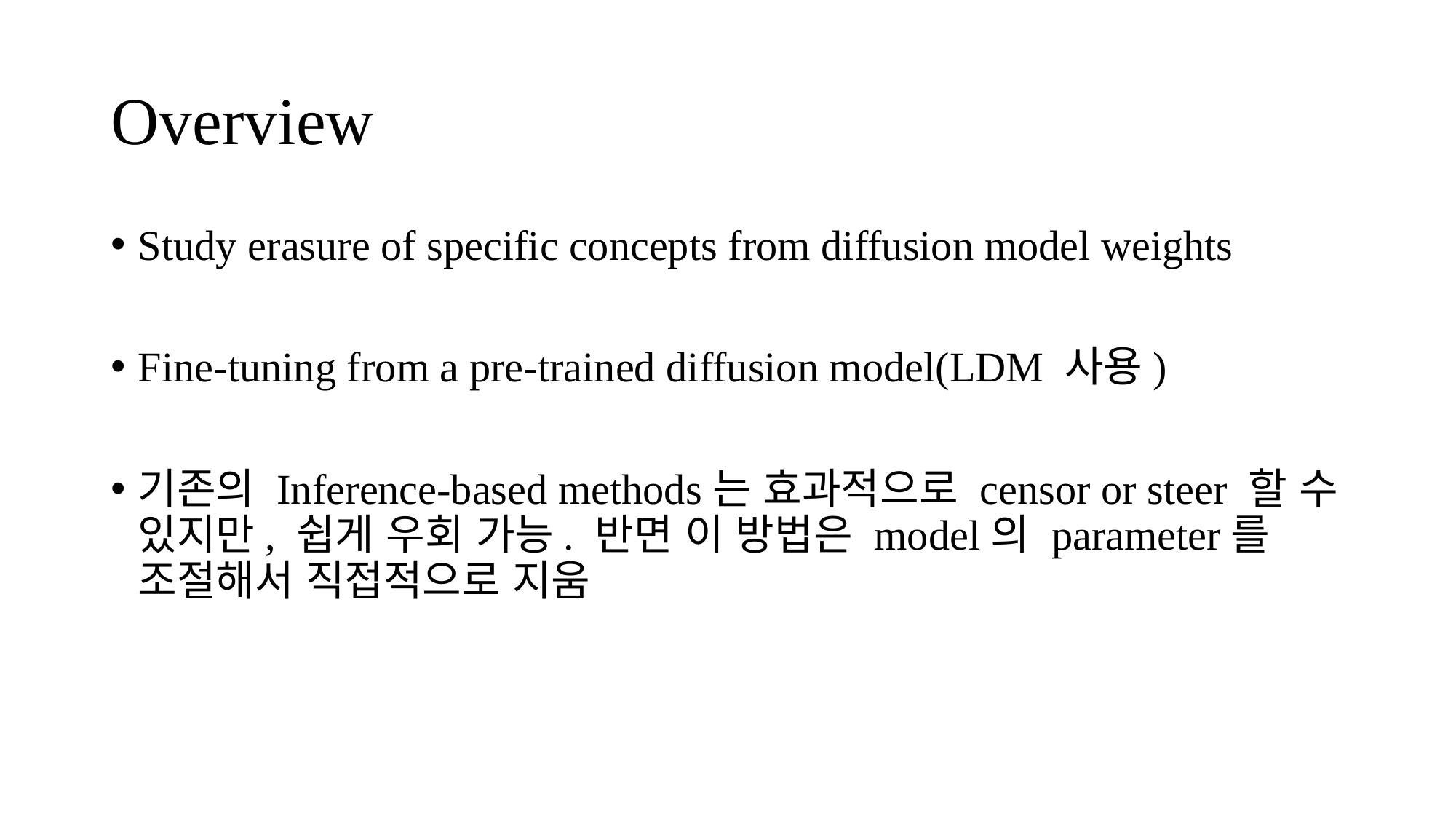

# Overview
Study erasure of specific concepts from diffusion model weights

Fine-tuning from a pre-trained diffusion model(LDM 사용)

기존의 Inference-based methods는 효과적으로 censor or steer 할 수 있지만, 쉽게 우회 가능. 반면 이 방법은 model의 parameter를 조절해서 직접적으로 지움